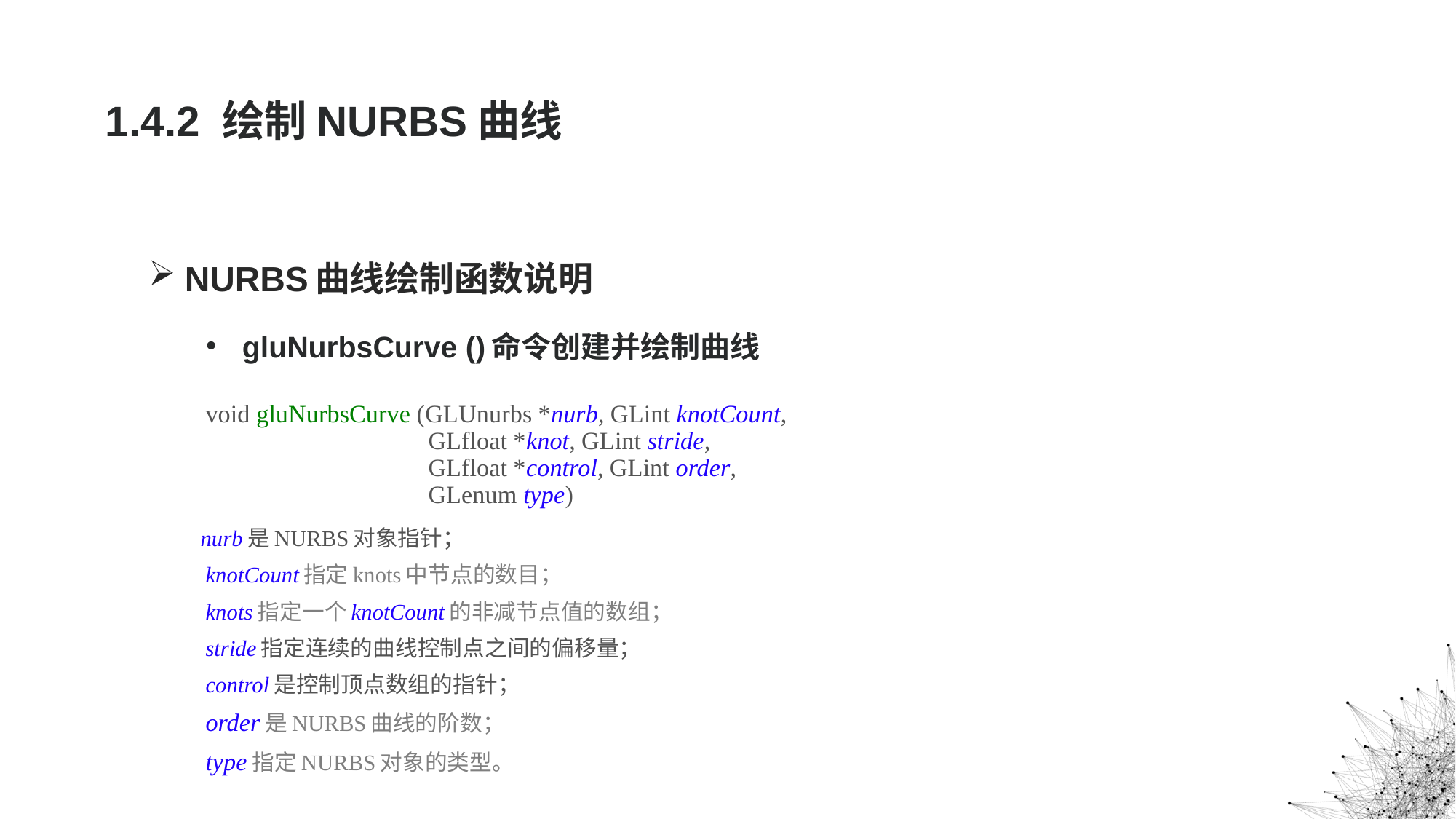

# 1.4.2 绘制NURBS曲线
NURBS曲线绘制函数说明
gluNurbsCurve ()命令创建并绘制曲线

void gluNurbsCurve (GLUnurbs *nurb, GLint knotCount,
                                    GLfloat *knot, GLint stride,
                                    GLfloat *control, GLint order,
                                    GLenum type)
       nurb是NURBS对象指针；
knotCount指定knots中节点的数目；
knots指定一个knotCount的非减节点值的数组；
stride指定连续的曲线控制点之间的偏移量；
control是控制顶点数组的指针；
order是NURBS曲线的阶数；
type指定NURBS对象的类型。